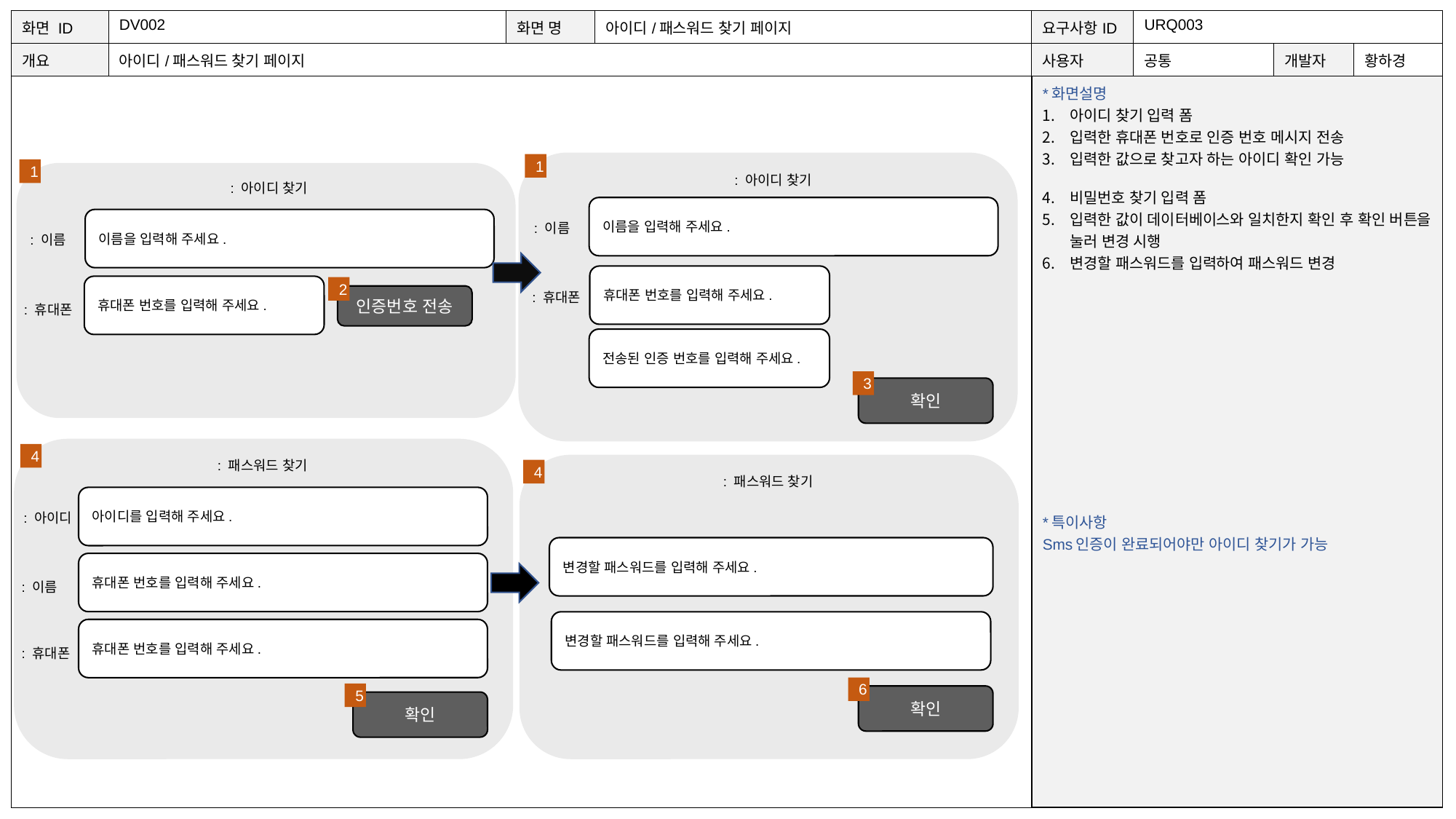

| 화면 ID | DV002 | 화면 명 | 아이디/패스워드 찾기 페이지 | 요구사항ID | URQ003 |  |  |
| --- | --- | --- | --- | --- | --- | --- | --- |
| 개요 | 아이디/패스워드 찾기 페이지 |  |  | 사용자 | 공통 | 개발자 | 황하경 |
|  |  |  |  | \*화면설명 아이디 찾기 입력 폼 입력한 휴대폰 번호로 인증 번호 메시지 전송 입력한 값으로 찾고자 하는 아이디 확인 가능 비밀번호 찾기 입력 폼 입력한 값이 데이터베이스와 일치한지 확인 후 확인 버튼을 눌러 변경 시행 변경할 패스워드를 입력하여 패스워드 변경 \*특이사항 Sms인증이 완료되어야만 아이디 찾기가 가능 |  |  |  |

1
1

: 아이디 찾기
: 아이디 찾기
이름을 입력해 주세요.
이름을 입력해 주세요.
: 이름
: 이름

휴대폰 번호를 입력해 주세요.
휴대폰 번호를 입력해 주세요.
2
: 휴대폰
인증번호 전송
: 휴대폰
전송된 인증 번호를 입력해 주세요.
3
확인

4
: 패스워드 찾기

4
: 패스워드 찾기
아이디를 입력해 주세요.
: 아이디
변경할 패스워드를 입력해 주세요.
휴대폰 번호를 입력해 주세요.

: 이름
변경할 패스워드를 입력해 주세요.
휴대폰 번호를 입력해 주세요.
: 휴대폰
6
5
확인
확인